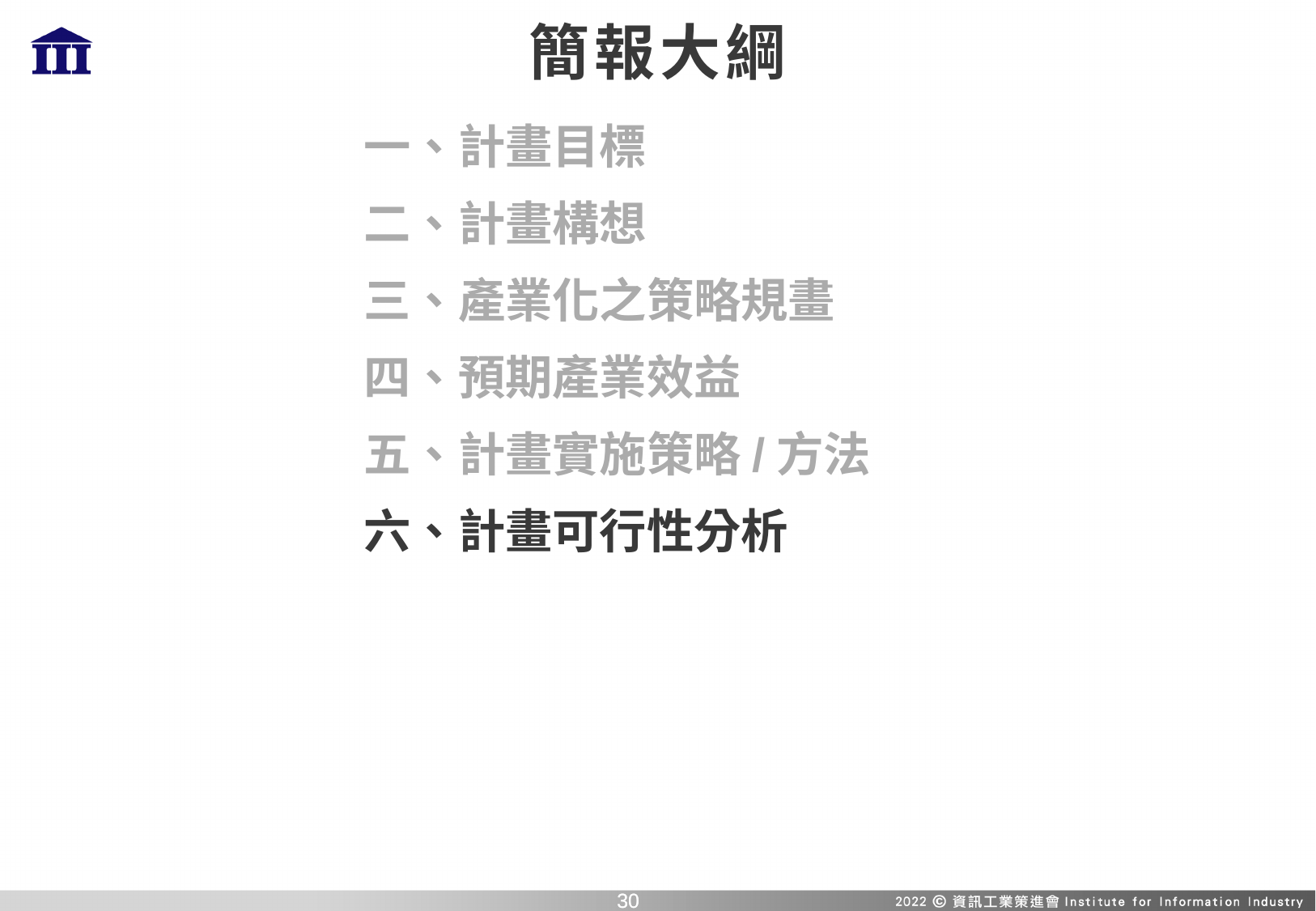

# 簡報大綱
一、計畫目標
二、計畫構想
三、產業化之策略規畫
四、預期產業效益
五、計畫實施策略/方法
六、計畫可行性分析